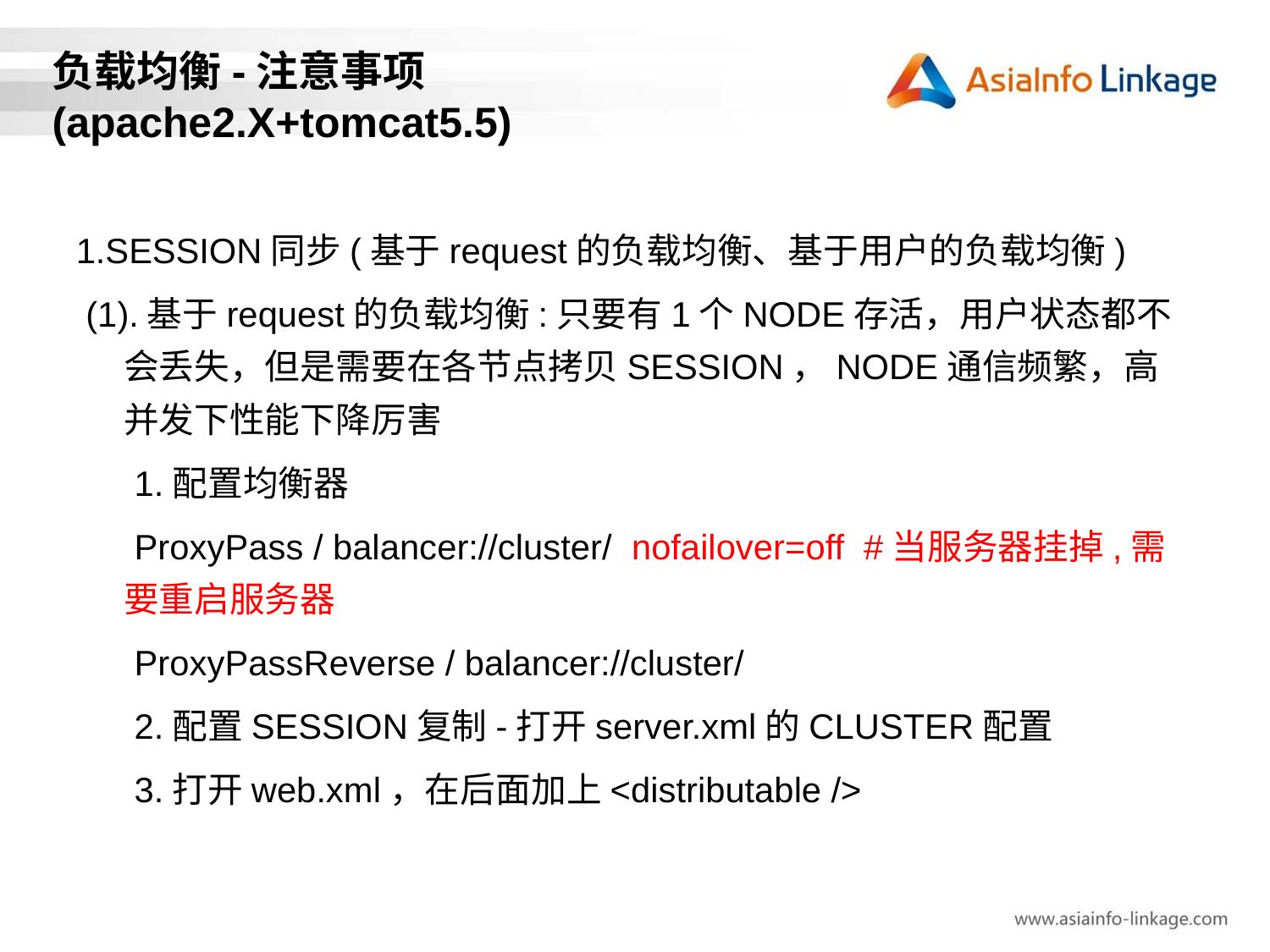

# 负载均衡-注意事项 (apache2.X+tomcat5.5)

1.SESSION同步(基于request的负载均衡、基于用户的负载均衡)
 (1).基于request的负载均衡:只要有1个NODE存活，用户状态都不会丢失，但是需要在各节点拷贝SESSION，NODE通信频繁，高并发下性能下降厉害
      1.配置均衡器
      ProxyPass / balancer://cluster/  nofailover=off  #当服务器挂掉,需要重启服务器
      ProxyPassReverse / balancer://cluster/
      2.配置SESSION复制-打开server.xml的CLUSTER配置
      3.打开web.xml，在后面加上<distributable />